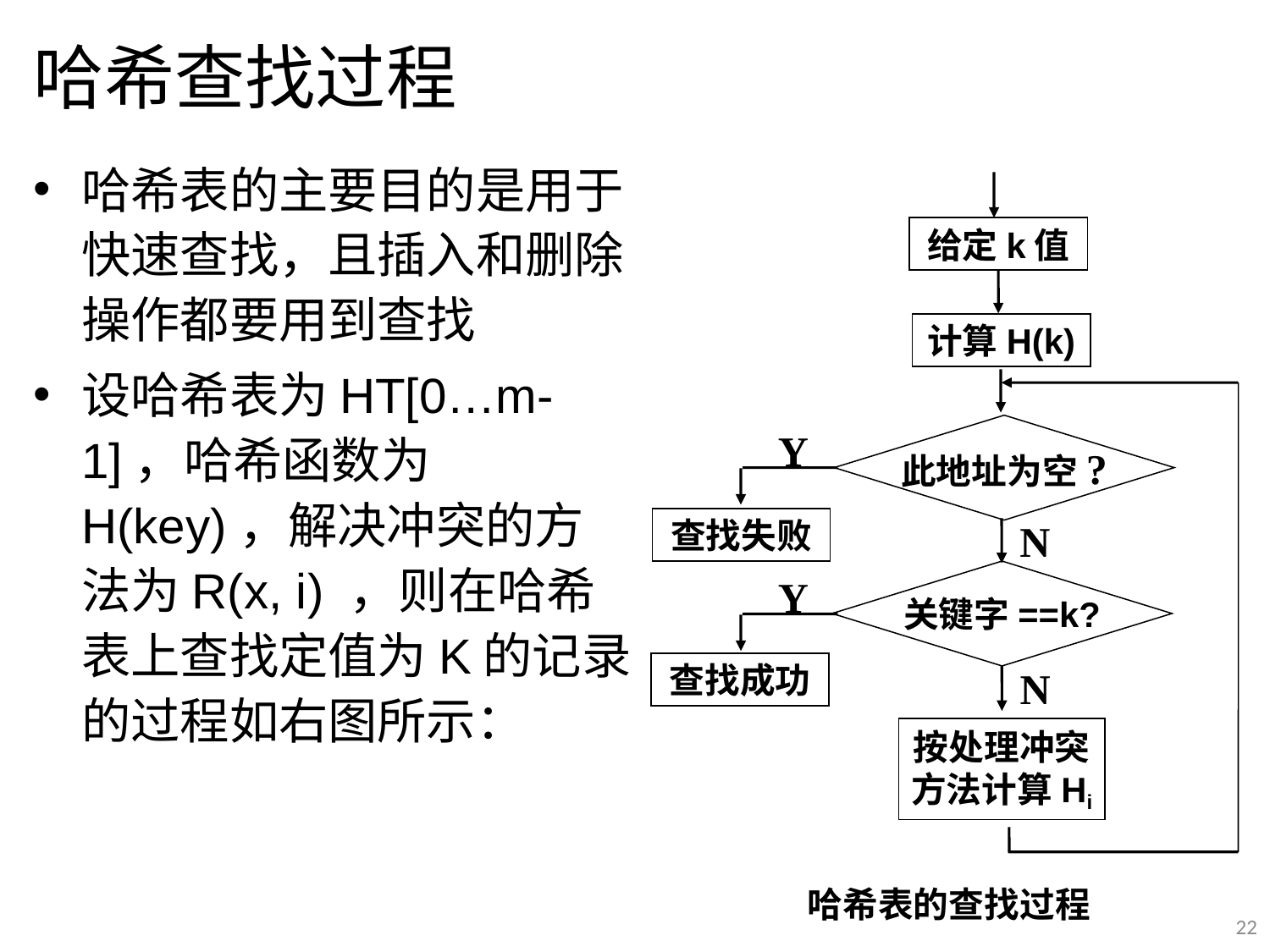

# 哈希查找过程
哈希表的主要目的是用于快速查找，且插入和删除操作都要用到查找
设哈希表为HT[0…m-1]，哈希函数为H(key)，解决冲突的方法为R(x, i) ，则在哈希表上查找定值为K的记录的过程如右图所示：

给定k值

计算H(k)

此地址为空?
Y

查找失败

N
关键字==k?
Y

查找成功

N
按处理冲突
方法计算Hi
哈希表的查找过程
22